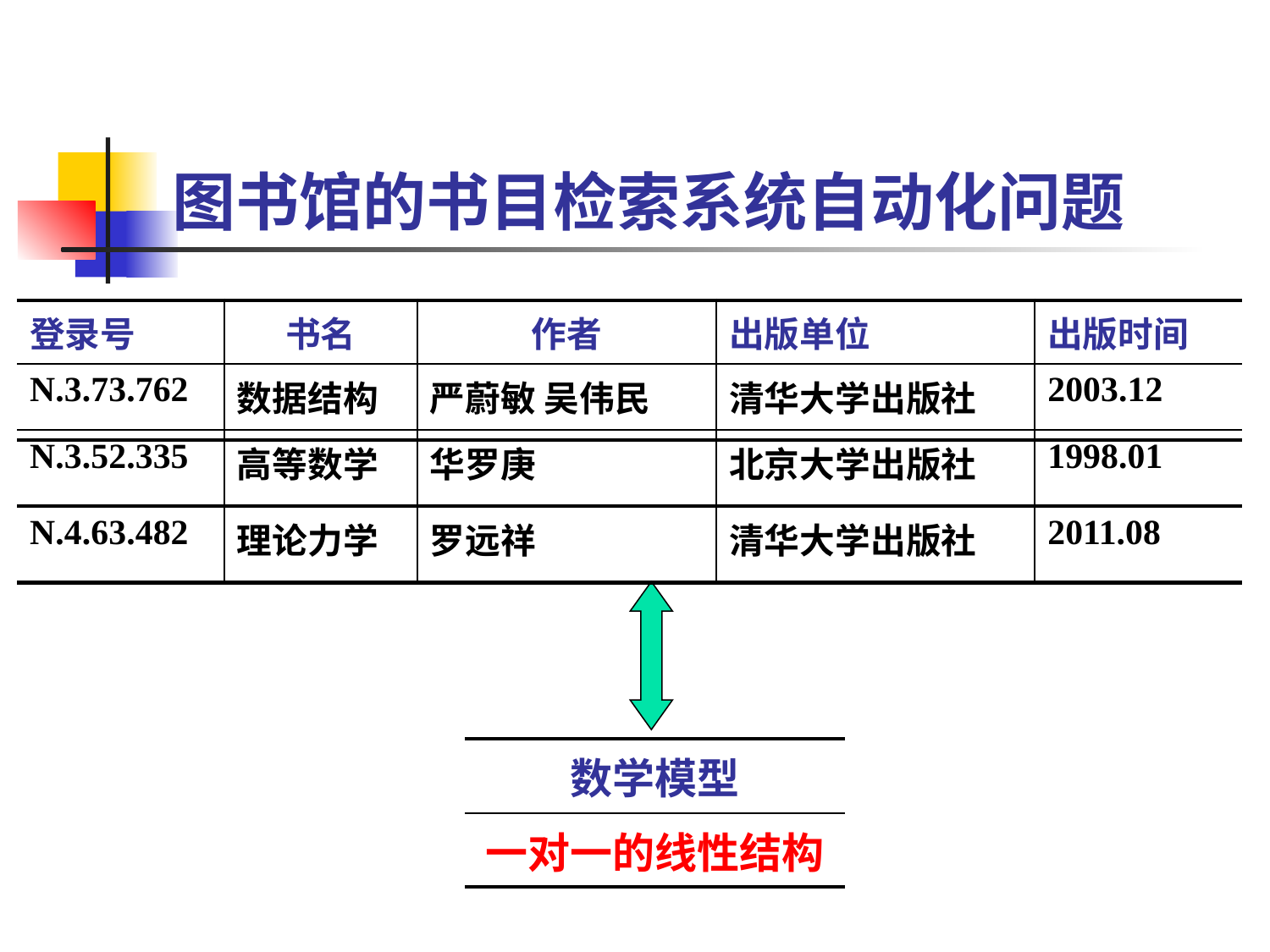

# 图书馆的书目检索系统自动化问题
| 登录号 | 书名 | 作者 | 出版单位 | 出版时间 |
| --- | --- | --- | --- | --- |
| N.3.73.762 | 数据结构 | 严蔚敏 吴伟民 | 清华大学出版社 | 2003.12 |
| N.3.52.335 | 高等数学 | 华罗庚 | 北京大学出版社 | 1998.01 |
| --- | --- | --- | --- | --- |
| N.4.63.482 | 理论力学 | 罗远祥 | 清华大学出版社 | 2011.08 |
| --- | --- | --- | --- | --- |

| 数学模型 |
| --- |
| 一对一的线性结构 |